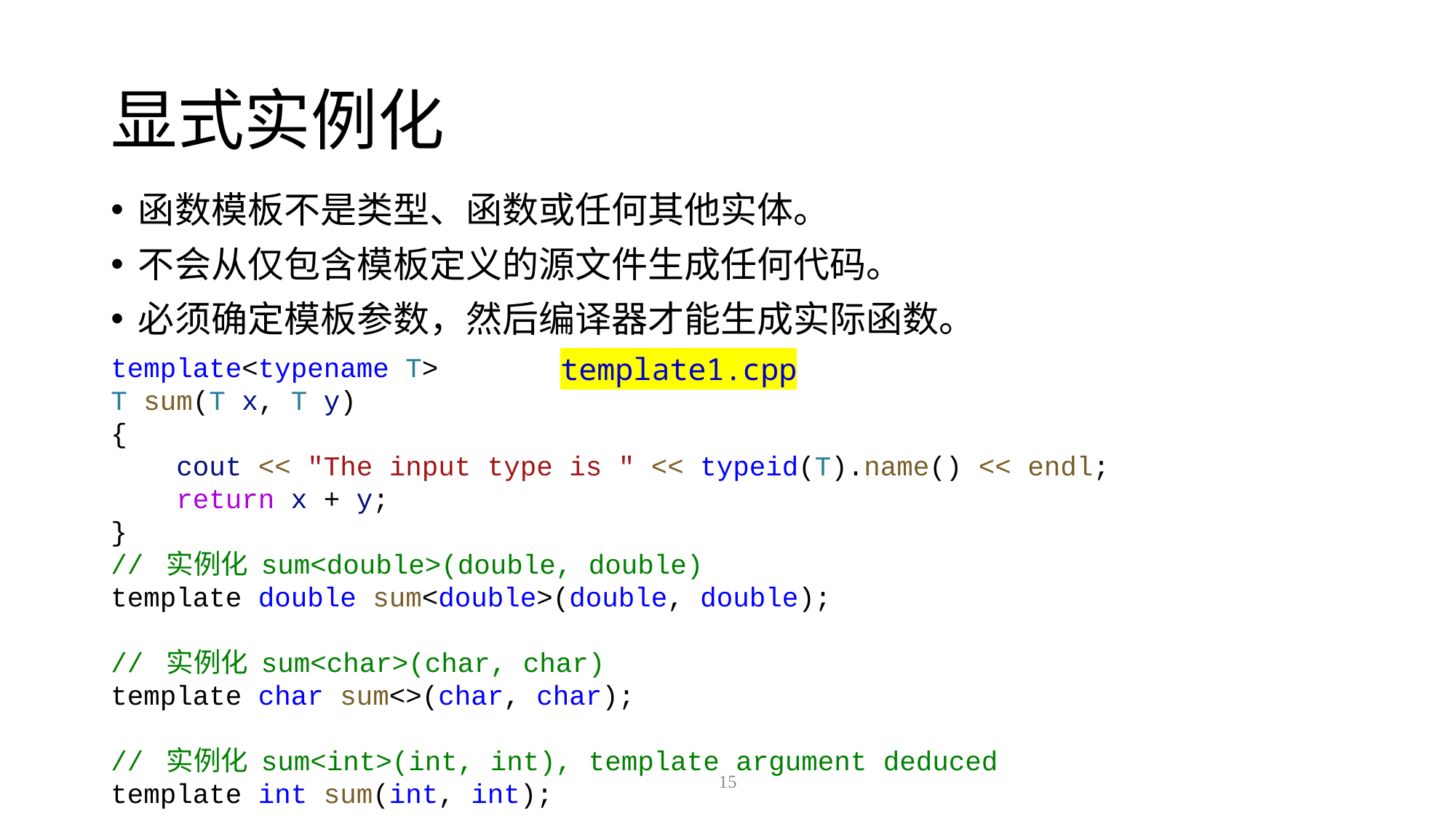

# 显式实例化
函数模板不是类型、函数或任何其他实体。
不会从仅包含模板定义的源文件生成任何代码。
必须确定模板参数，然后编译器才能生成实际函数。

template1.cpp
template<typename T>
T sum(T x, T y)
{
    cout << "The input type is " << typeid(T).name() << endl;
    return x + y;
}
// 实例化 sum<double>(double, double)
template double sum<double>(double, double);

// 实例化 sum<char>(char, char)
template char sum<>(char, char);

// 实例化 sum<int>(int, int), template argument deduced
template int sum(int, int);
15